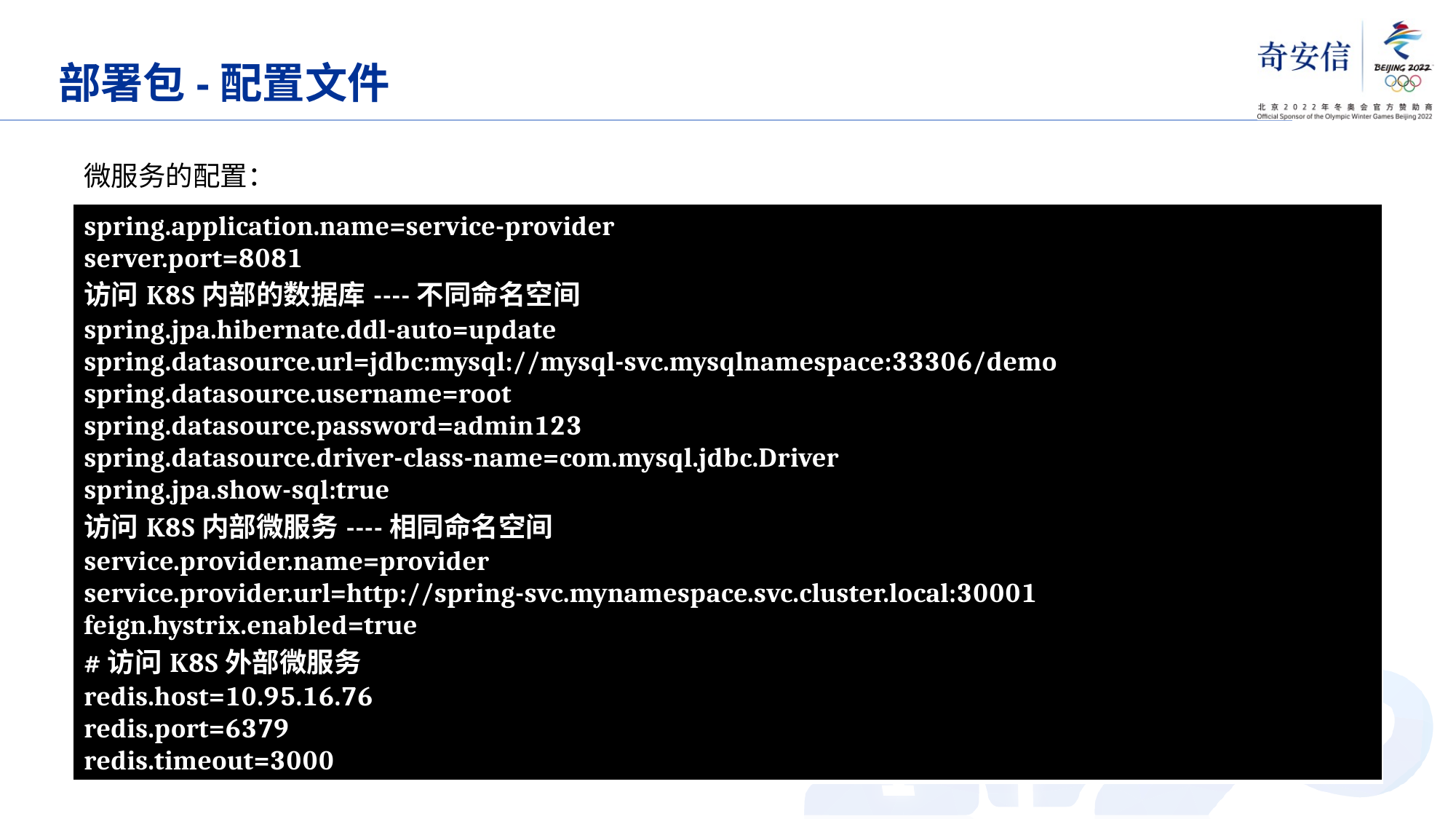

# 部署包-配置文件
微服务的配置：
| spring.application.name=service-provider server.port=8081 访问K8S内部的数据库----不同命名空间 spring.jpa.hibernate.ddl-auto=update spring.datasource.url=jdbc:mysql://mysql-svc.mysqlnamespace:33306/demo spring.datasource.username=root spring.datasource.password=admin123 spring.datasource.driver-class-name=com.mysql.jdbc.Driver spring.jpa.show-sql:true 访问K8S内部微服务----相同命名空间 service.provider.name=provider service.provider.url=http://spring-svc.mynamespace.svc.cluster.local:30001 feign.hystrix.enabled=true #访问K8S外部微服务 redis.host=10.95.16.76 redis.port=6379 redis.timeout=3000 |
| --- |